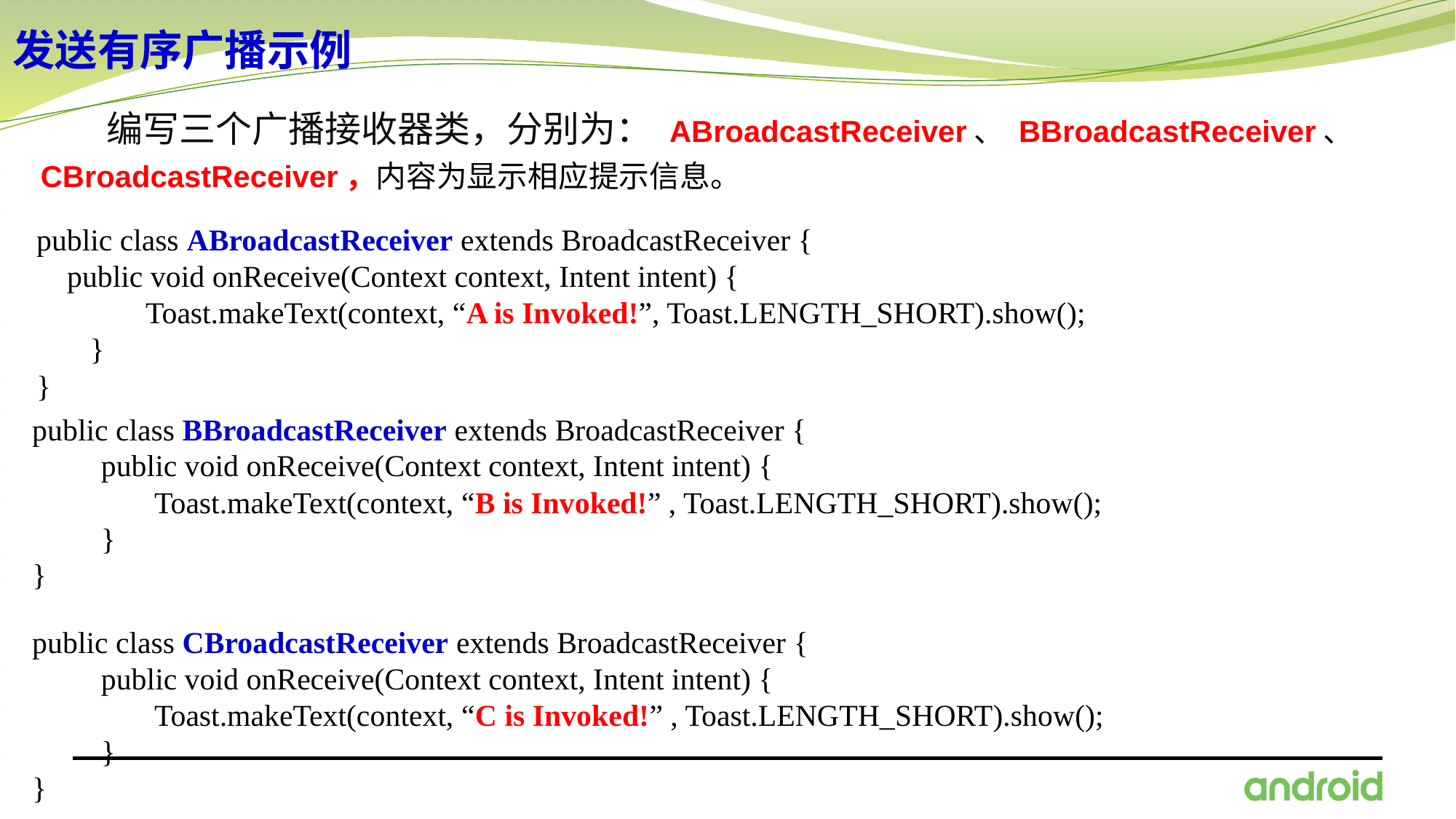

发送有序广播示例
       编写三个广播接收器类，分别为： ABroadcastReceiver、 BBroadcastReceiver、 CBroadcastReceiver，内容为显示相应提示信息。
public class ABroadcastReceiver extends BroadcastReceiver {
    public void onReceive(Context context, Intent intent) {
	Toast.makeText(context, “A is Invoked!”, Toast.LENGTH_SHORT).show();
       }
}
public class BBroadcastReceiver extends BroadcastReceiver {
         public void onReceive(Context context, Intent intent) {
                Toast.makeText(context, “B is Invoked!” , Toast.LENGTH_SHORT).show();
         }
}
public class CBroadcastReceiver extends BroadcastReceiver {
         public void onReceive(Context context, Intent intent) {
                Toast.makeText(context, “C is Invoked!” , Toast.LENGTH_SHORT).show();
         }
}